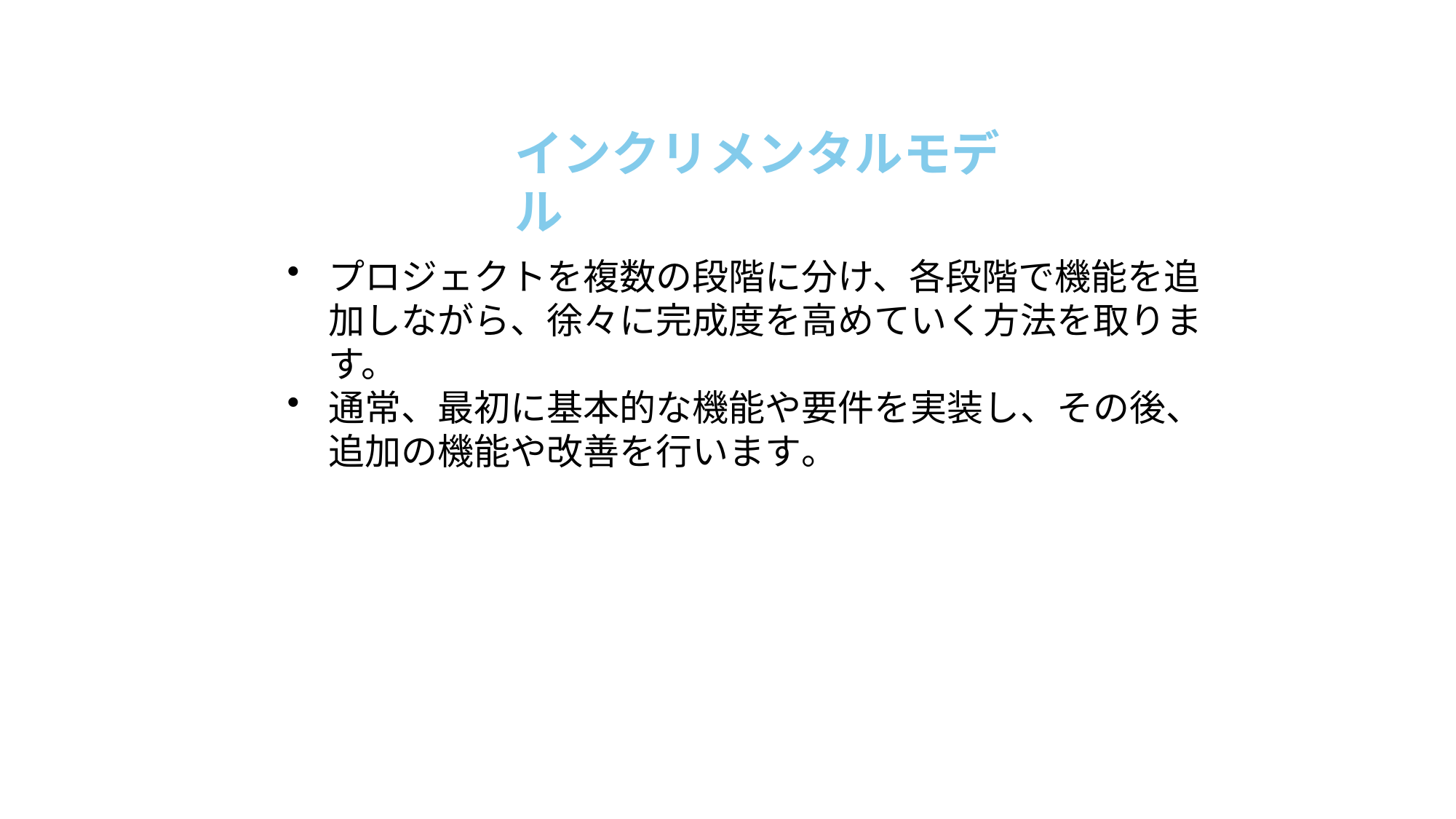

インクリメンタルモデル
プロジェクトを複数の段階に分け、各段階で機能を追加しながら、徐々に完成度を高めていく方法を取ります。
通常、最初に基本的な機能や要件を実装し、その後、追加の機能や改善を行います。